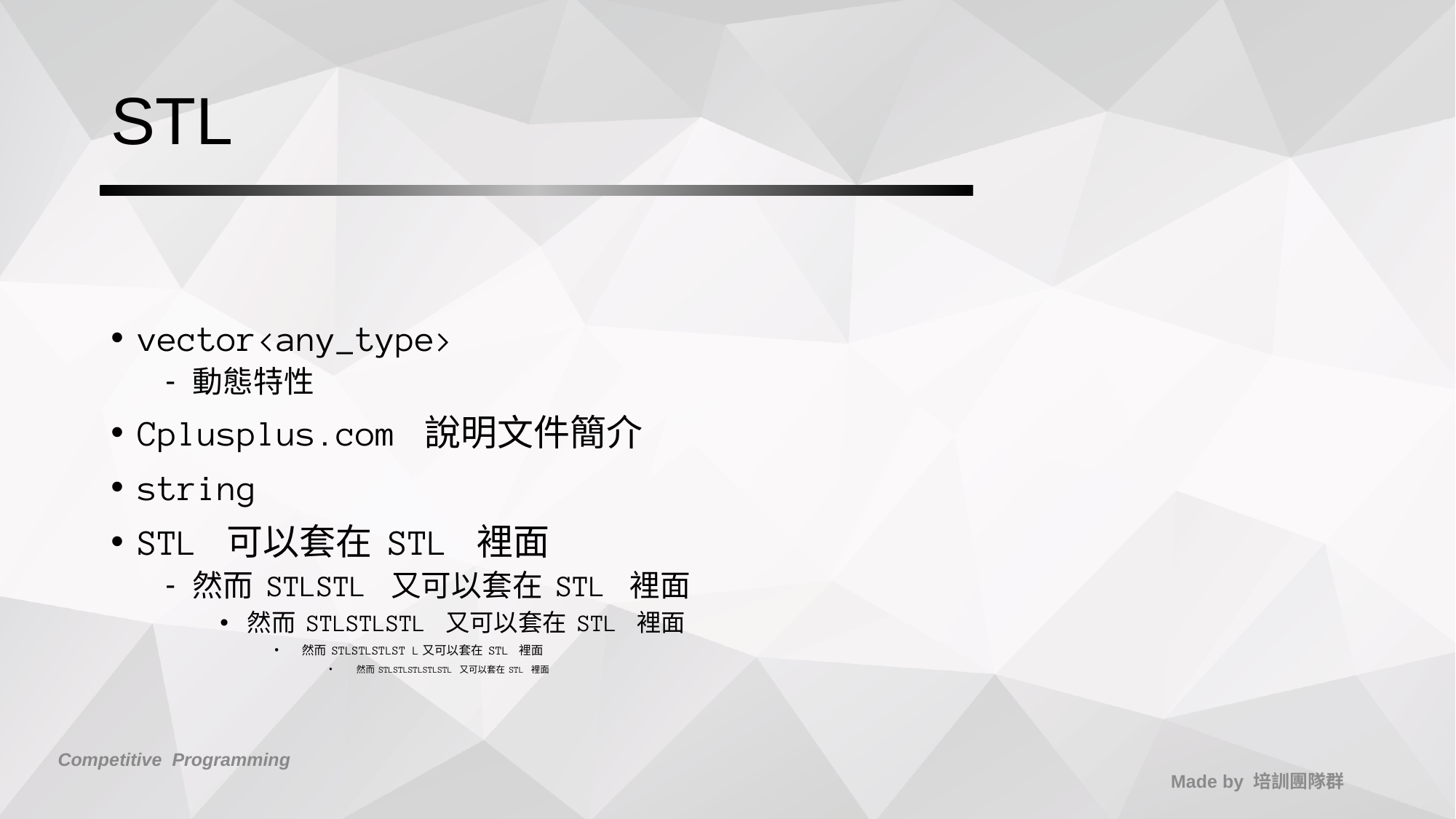

# STL
vector<any_type>
動態特性
Cplusplus.com 說明文件簡介
string
STL 可以套在 STL 裡面
然而 STLSTL 又可以套在 STL 裡面
然而 STLSTLSTL 又可以套在 STL 裡面
然而 STLSTLSTLST L又可以套在 STL 裡面
然而 STLSTLSTLSTLSTL 又可以套在 STL 裡面